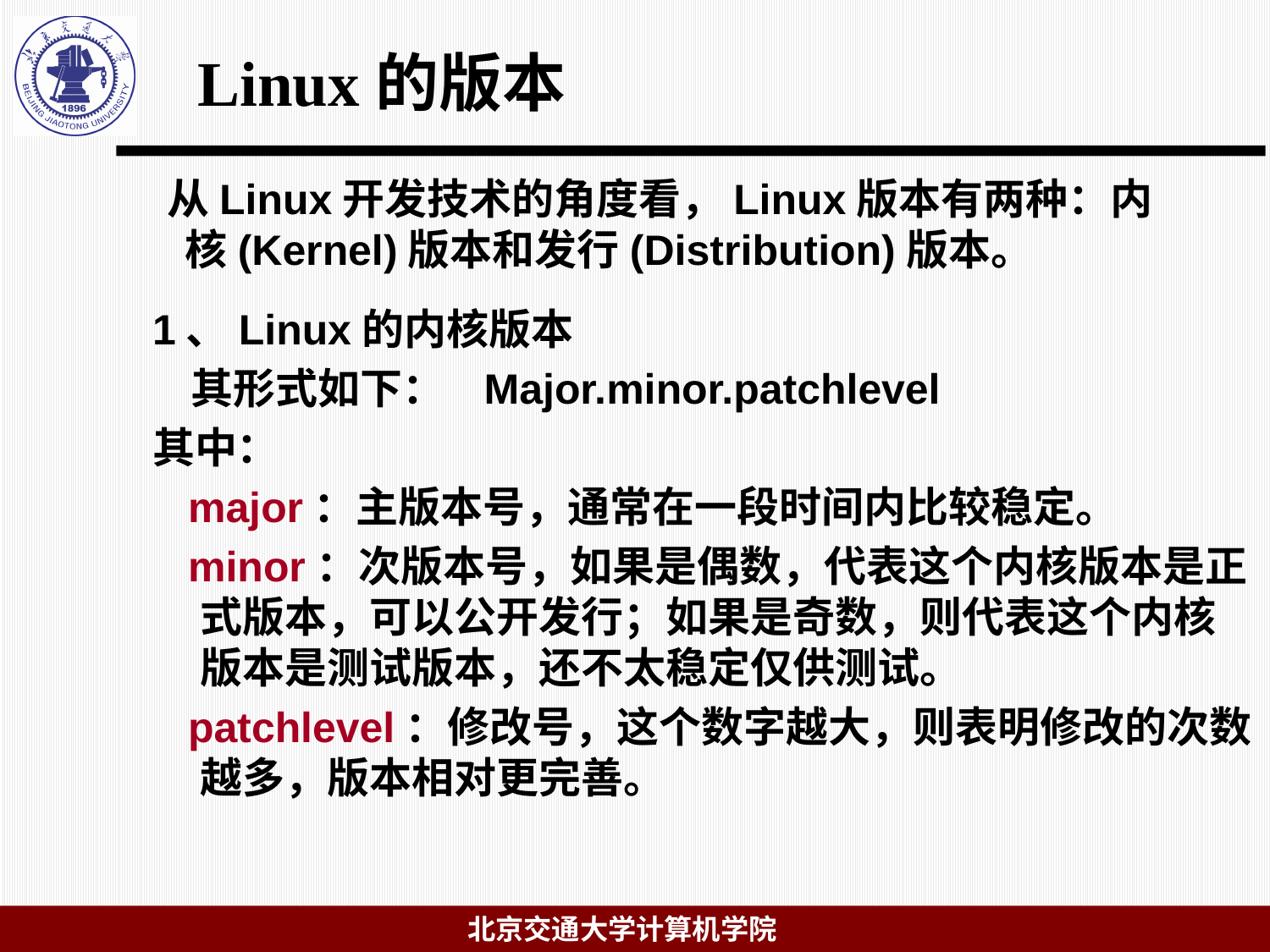

# Linux的版本
  从Linux开发技术的角度看，Linux版本有两种：内核(Kernel)版本和发行(Distribution)版本。
1、Linux的内核版本
   其形式如下：   Major.minor.patchlevel
其中：
   major：主版本号，通常在一段时间内比较稳定。
   minor：次版本号，如果是偶数，代表这个内核版本是正式版本，可以公开发行；如果是奇数，则代表这个内核版本是测试版本，还不太稳定仅供测试。
   patchlevel：修改号，这个数字越大，则表明修改的次数越多，版本相对更完善。